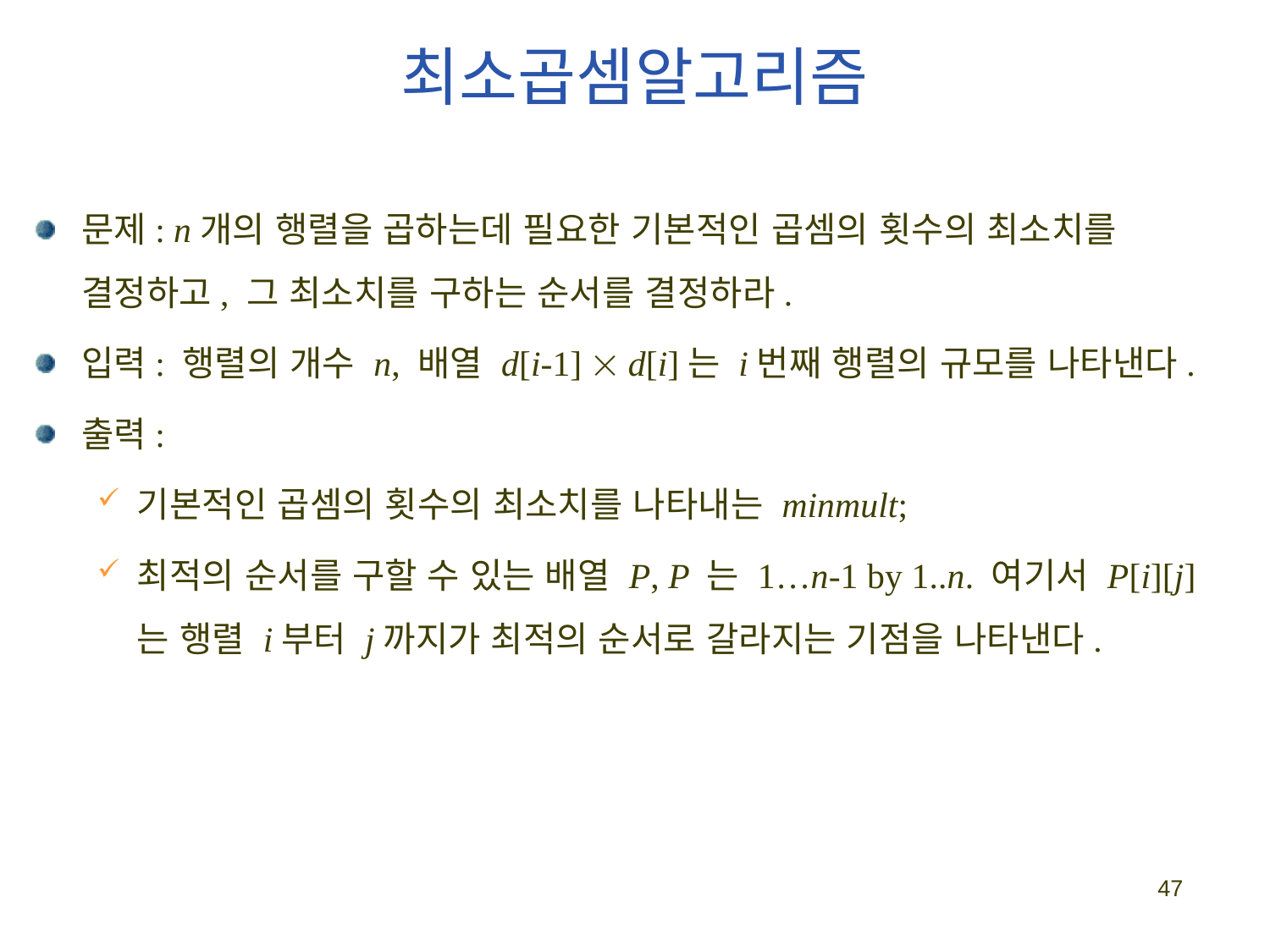

# 최소곱셈알고리즘
문제: n개의 행렬을 곱하는데 필요한 기본적인 곱셈의 횟수의 최소치를 결정하고, 그 최소치를 구하는 순서를 결정하라.
입력: 행렬의 개수 n, 배열 d[i-1] × d[i]는 i번째 행렬의 규모를 나타낸다.
출력:
기본적인 곱셈의 횟수의 최소치를 나타내는 minmult;
최적의 순서를 구할 수 있는 배열 P, P 는 1…n-1 by 1..n. 여기서 P[i][j]는 행렬 i부터 j까지가 최적의 순서로 갈라지는 기점을 나타낸다.
47